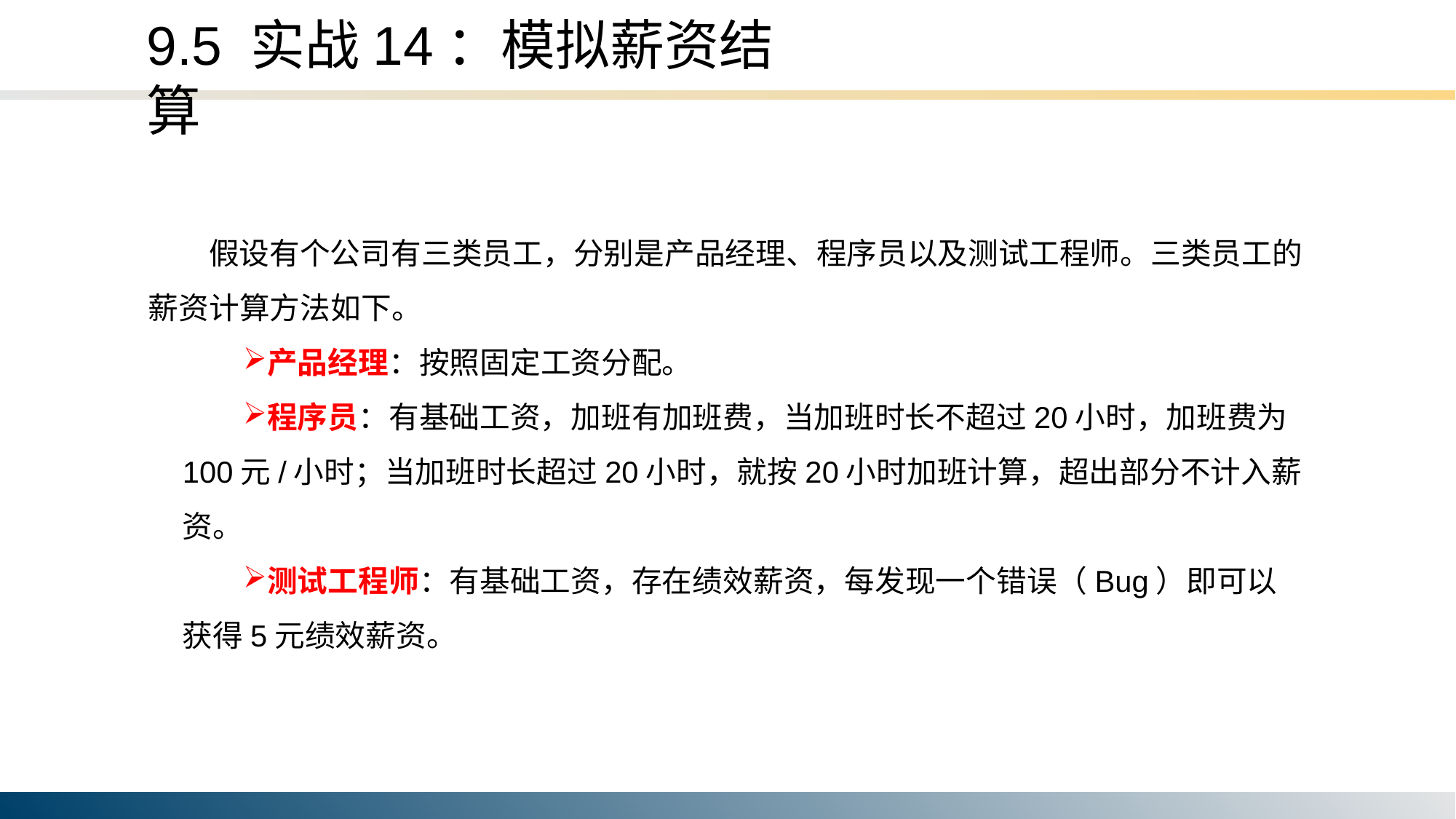

9.5 实战14：模拟薪资结算
假设有个公司有三类员工，分别是产品经理、程序员以及测试工程师。三类员工的薪资计算方法如下。
产品经理：按照固定工资分配。
程序员：有基础工资，加班有加班费，当加班时长不超过20小时，加班费为100元/小时；当加班时长超过20小时，就按20小时加班计算，超出部分不计入薪资。
测试工程师：有基础工资，存在绩效薪资，每发现一个错误（Bug）即可以获得5元绩效薪资。